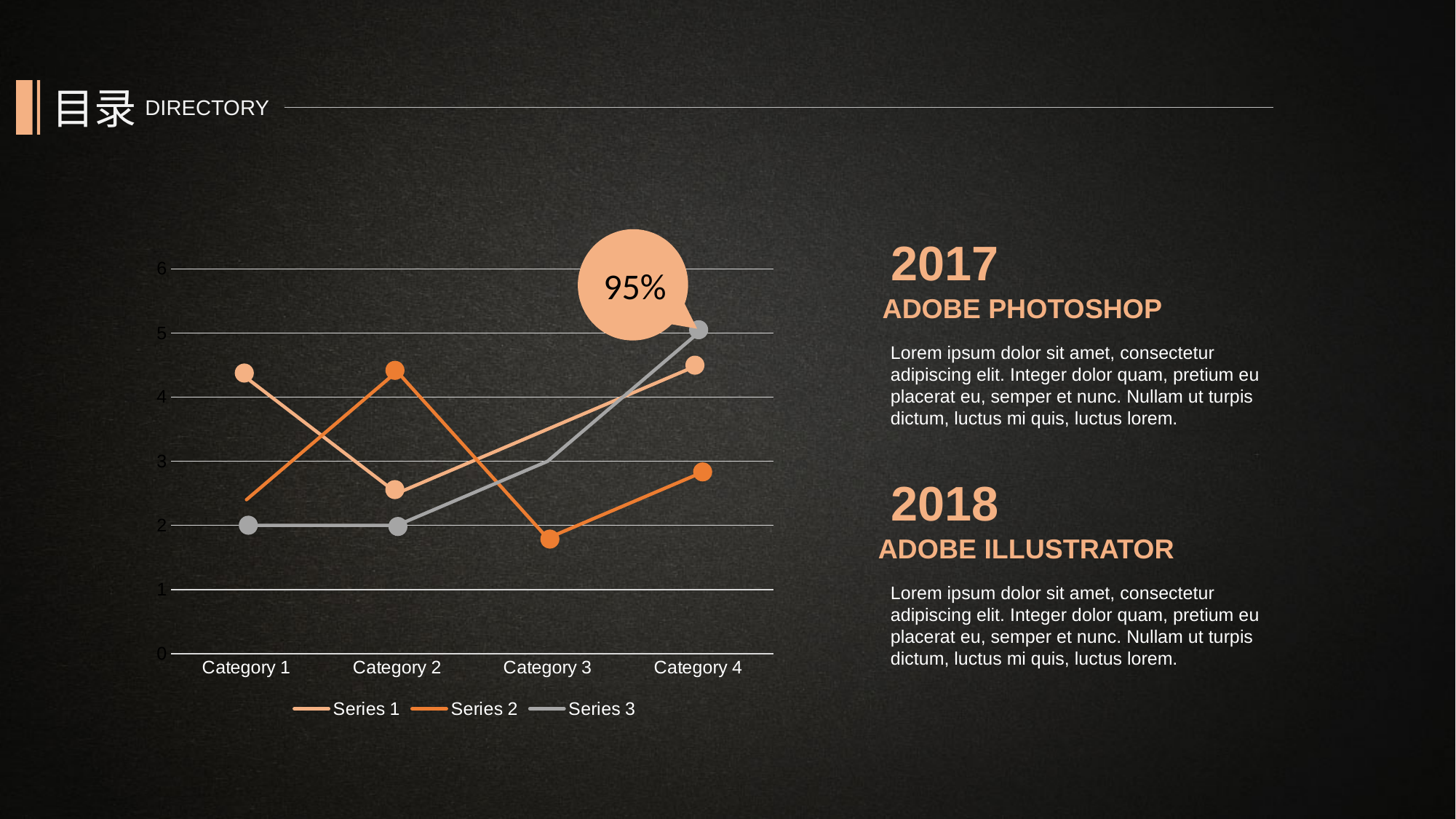

目录
DIRECTORY

2017

95%

### Chart

| Category | Series 1 | Series 2 | Series 3 |
|---|---|---|---|
| Category 1 | 4.3 | 2.4 | 2.0 |
| Category 2 | 2.5 | 4.4 | 2.0 |
| Category 3 | 3.5 | 1.8 | 3.0 |
| Category 4 | 4.5 | 2.8 | 5.0 |

ADOBE PHOTOSHOP
Lorem ipsum dolor sit amet, consectetur adipiscing elit. Integer dolor quam, pretium eu placerat eu, semper et nunc. Nullam ut turpis dictum, luctus mi quis, luctus lorem.
2018
ADOBE ILLUSTRATOR
Lorem ipsum dolor sit amet, consectetur adipiscing elit. Integer dolor quam, pretium eu placerat eu, semper et nunc. Nullam ut turpis dictum, luctus mi quis, luctus lorem.